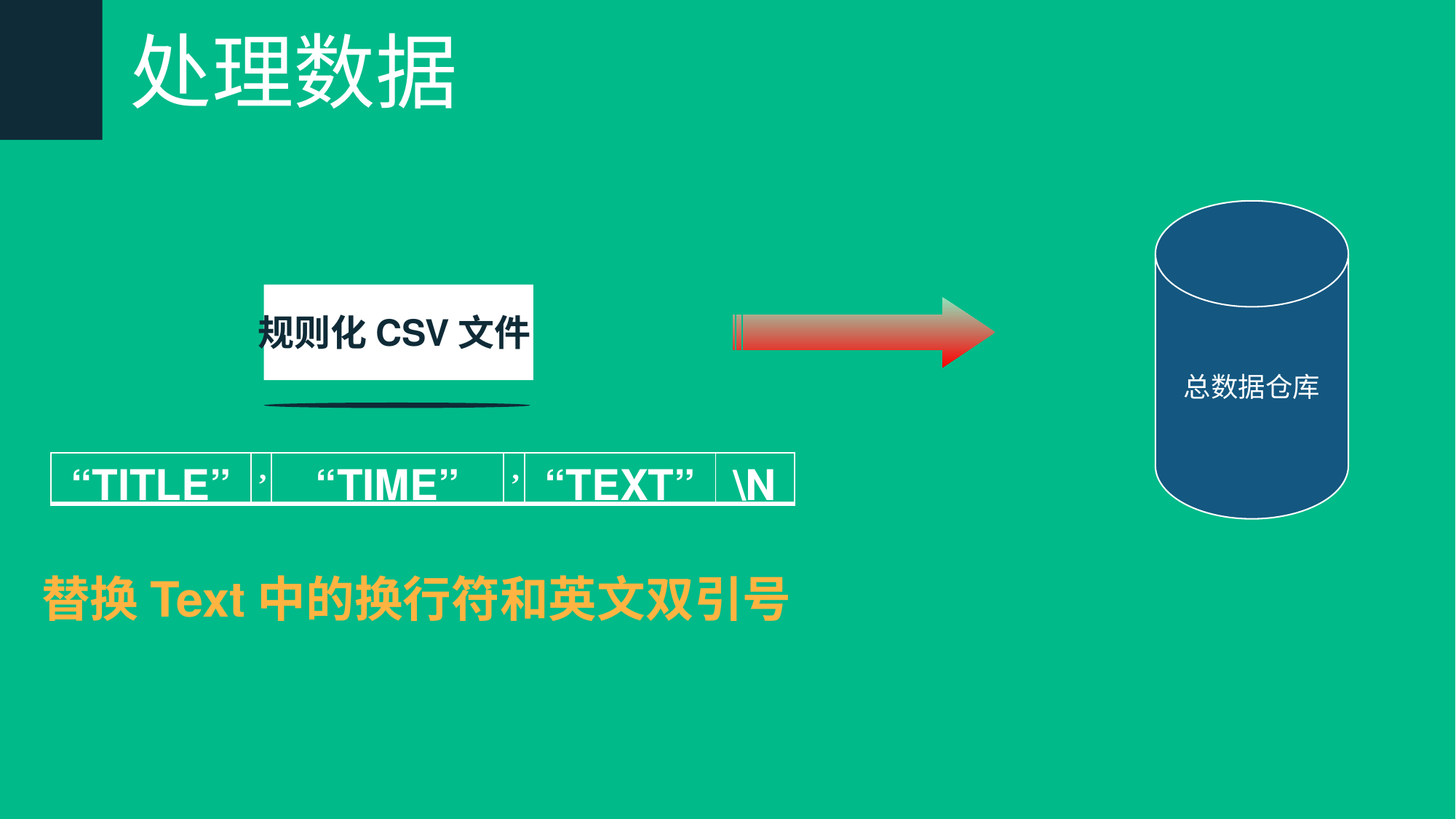

处理数据
总数据仓库

规则化CSV文件

| “Title” | , | “Time” | , | “Text” | \n |
| --- | --- | --- | --- | --- | --- |
替换Text中的换行符和英文双引号